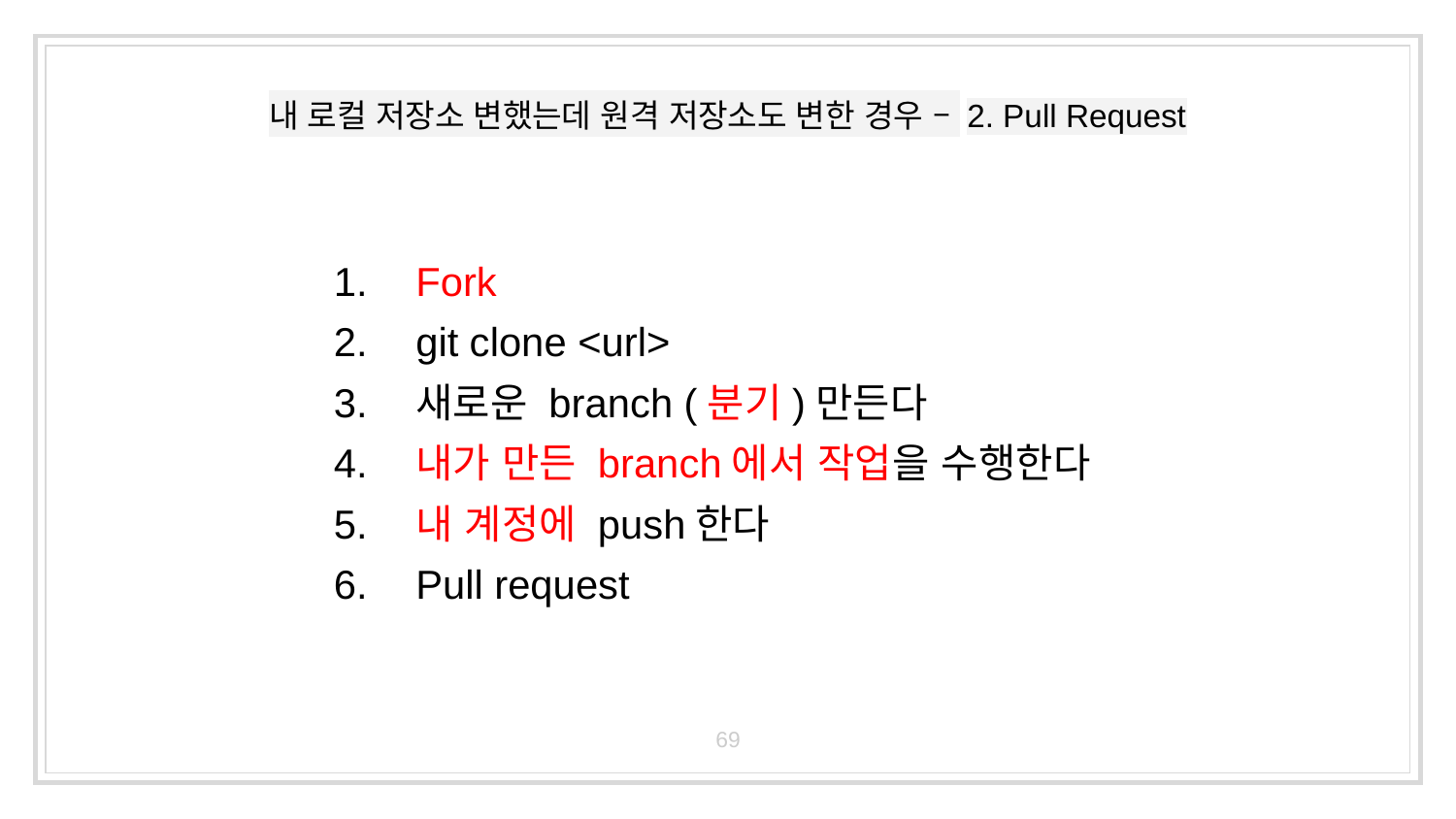

# 내 로컬 저장소 변했는데 원격 저장소도 변한 경우 – 2. Pull Request
Fork
git clone <url>
새로운 branch (분기)만든다
내가 만든 branch에서 작업을 수행한다
내 계정에 push한다
Pull request
69